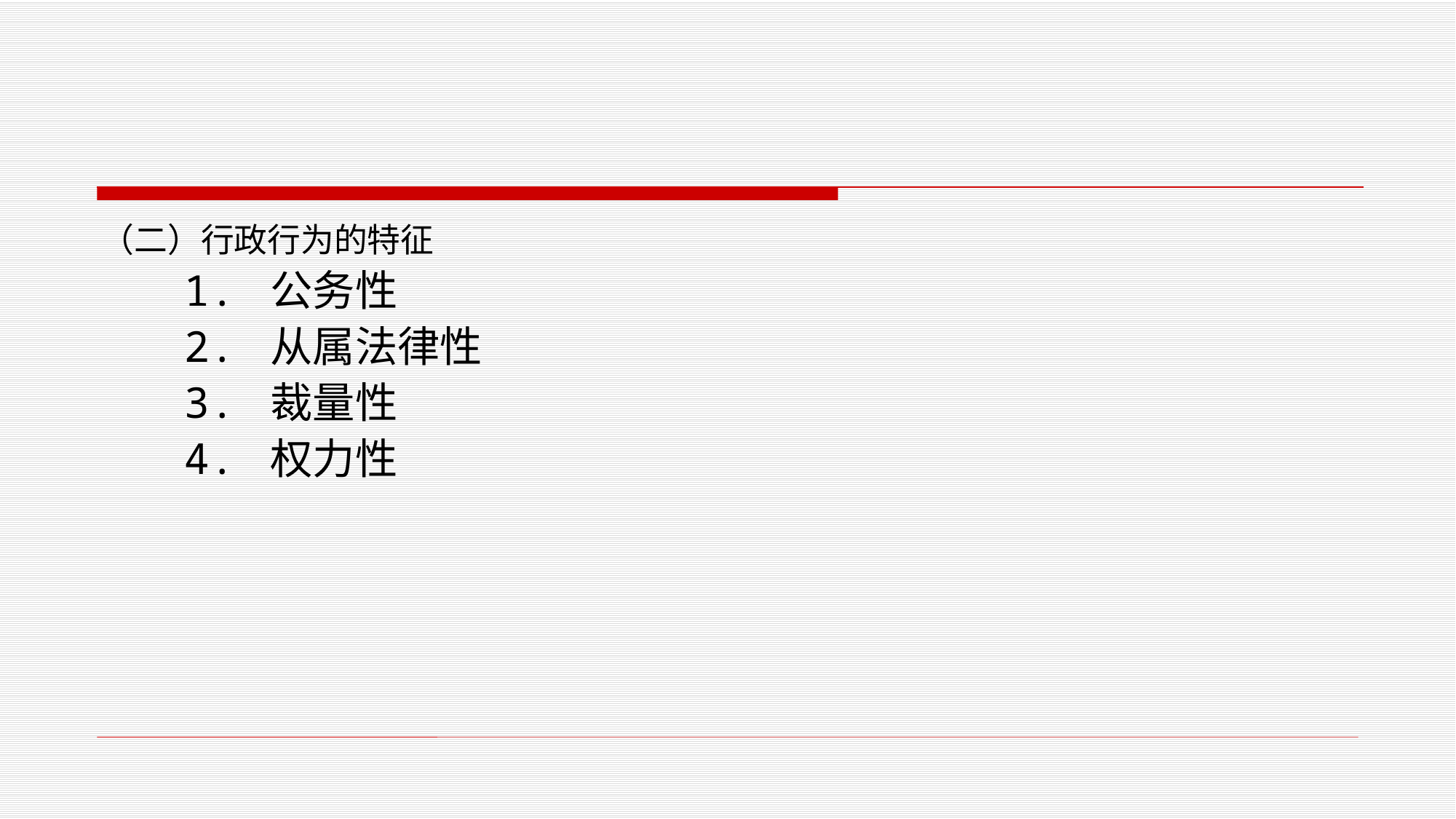

#
（二）行政行为的特征
1. 公务性
2. 从属法律性
3. 裁量性
4. 权力性